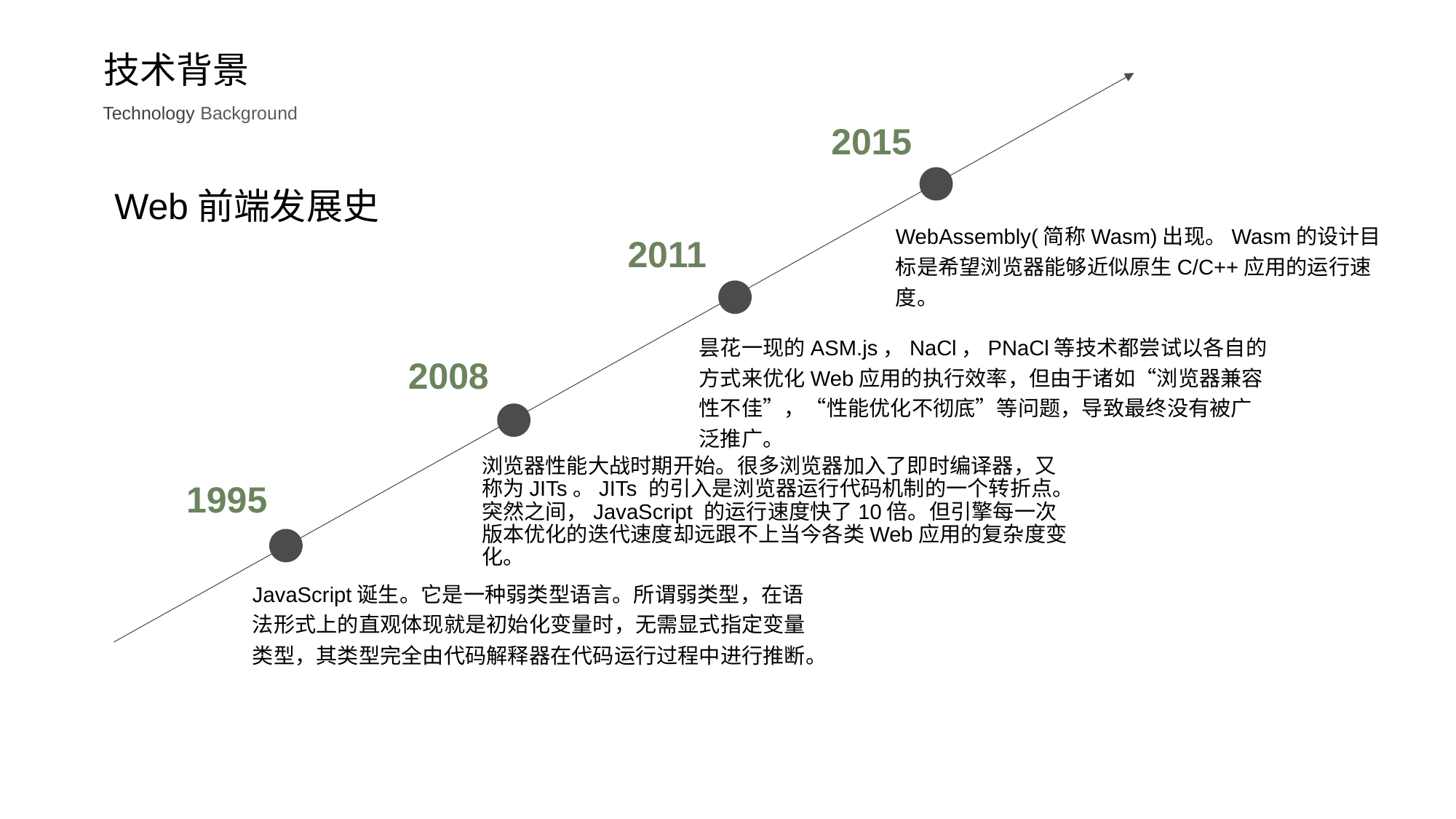

技术背景
Technology Background
2015

Web前端发展史
WebAssembly(简称Wasm)出现。Wasm的设计目标是希望浏览器能够近似原生C/C++应用的运行速度。

2011

昙花一现的ASM.js，NaCl，PNaCl等技术都尝试以各自的方式来优化Web应用的执行效率，但由于诸如“浏览器兼容性不佳”，“性能优化不彻底”等问题，导致最终没有被广泛推广。
2008

浏览器性能大战时期开始。很多浏览器加入了即时编译器，又称为JITs。JITs 的引入是浏览器运行代码机制的一个转折点。突然之间，JavaScript 的运行速度快了10倍。但引擎每一次版本优化的迭代速度却远跟不上当今各类Web应用的复杂度变化。
1995

JavaScript诞生。它是一种弱类型语言。所谓弱类型，在语法形式上的直观体现就是初始化变量时，无需显式指定变量类型，其类型完全由代码解释器在代码运行过程中进行推断。